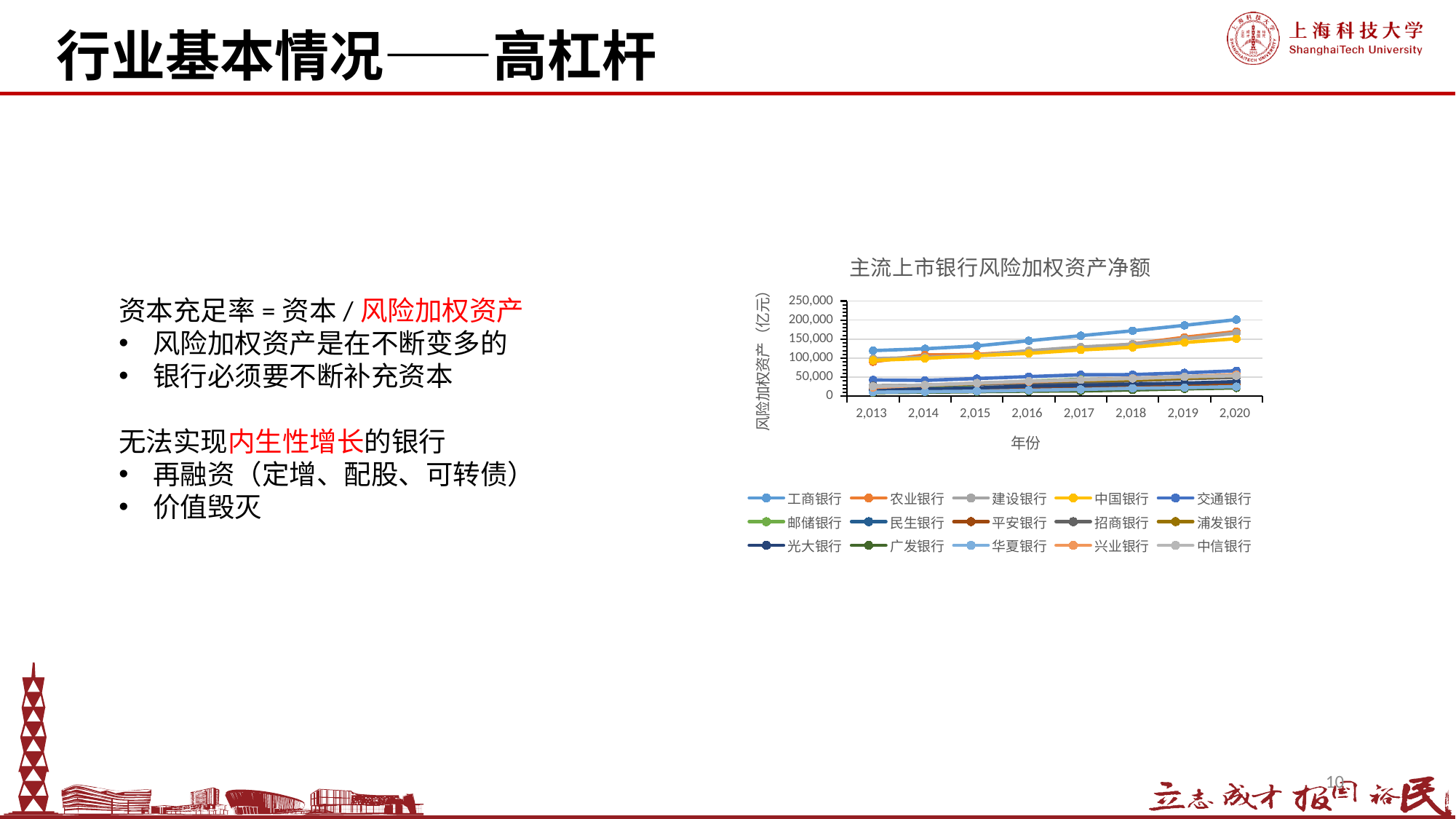

行业基本情况——高杠杆

### Chart: 主流上市银行风险加权资产净额

| Category | 工商银行 | 农业银行 | 建设银行 | 中国银行 | 交通银行 | 邮储银行 | 民生银行 | 平安银行 | 招商银行 | 浦发银行 | 光大银行 | 广发银行 | 华夏银行 | 兴业银行 | 中信银行 |
|---|---|---|---|---|---|---|---|---|---|---|---|---|---|---|---|
| 2013 | 119821.87 | 90656.31 | 98727.9 | 94187.26 | 42740.68 | 18161.6844 | 23251.05 | 11704.12 | 27449.91 | 24145.93 | 16588.61 | 9651.9268 | 10694.56 | 23104.71 | 26004.94 |
| 2014 | 124759.39 | 108526.19 | 102036.43 | 99341.05 | 41644.77 | 22148.48 | 28627.1 | 13804.32 | 28937.32 | 28688.97 | 18982.31 | 10634.7975 | 12011.01 | 29111.25 | 29416.27 |
| 2015 | 132166.87 | 109863.02 | 107220.82 | 106540.81 | 46537.23 | 31530.15 | 33462.32 | 16617.47 | 32081.52 | 33678.34 | 21855.16 | 11990.1987 | 13303.91 | 34276.49 | 34681.35 |
| 2016 | 145646.17 | 118565.3 | 119377.74 | 112695.92 | 51632.5 | 39959.08 | 37860.73 | 20337.15 | 33689.9 | 38787.4 | 26650.37 | 13426.5626 | 15757.51 | 38027.34 | 39644.48 |
| 2017 | 159028.01 | 126055.77 | 129199.8 | 121577.71 | 56463.13 | 44404.97 | 43402.62 | 22261.12 | 35307.45 | 40844.99 | 28568.0 | 13991.3975 | 18028.26 | 43172.63 | 43175.02 |
| 2018 | 171909.92 | 137128.94 | 136594.97 | 128415.26 | 56905.42 | 43162.19 | 46562.86 | 23402.36 | 40928.9 | 43118.86 | 31666.68 | 16660.6414 | 20923.5 | 47343.15 | 46777.13 |
| 2019 | 186168.86 | 154853.52 | 150532.91 | 141239.15 | 61444.59 | 49696.58 | 51170.26 | 27844.05 | 46067.86 | 47313.54 | 34560.54 | 19508.2767 | 22609.86 | 51233.62 | 51135.85 |
| 2020 | 201241.39 | 169896.68 | 166045.91 | 151090.85 | 66954.62 | 56514.39 | 54258.56 | 31517.64 | 49645.42 | 54585.04 | 38374.89 | 21928.6046 | 25291.32 | 56637.56 | 53932.48 |
资本充足率=资本/风险加权资产
风险加权资产是在不断变多的
银行必须要不断补充资本

无法实现内生性增长的银行
再融资（定增、配股、可转债）
价值毁灭
10